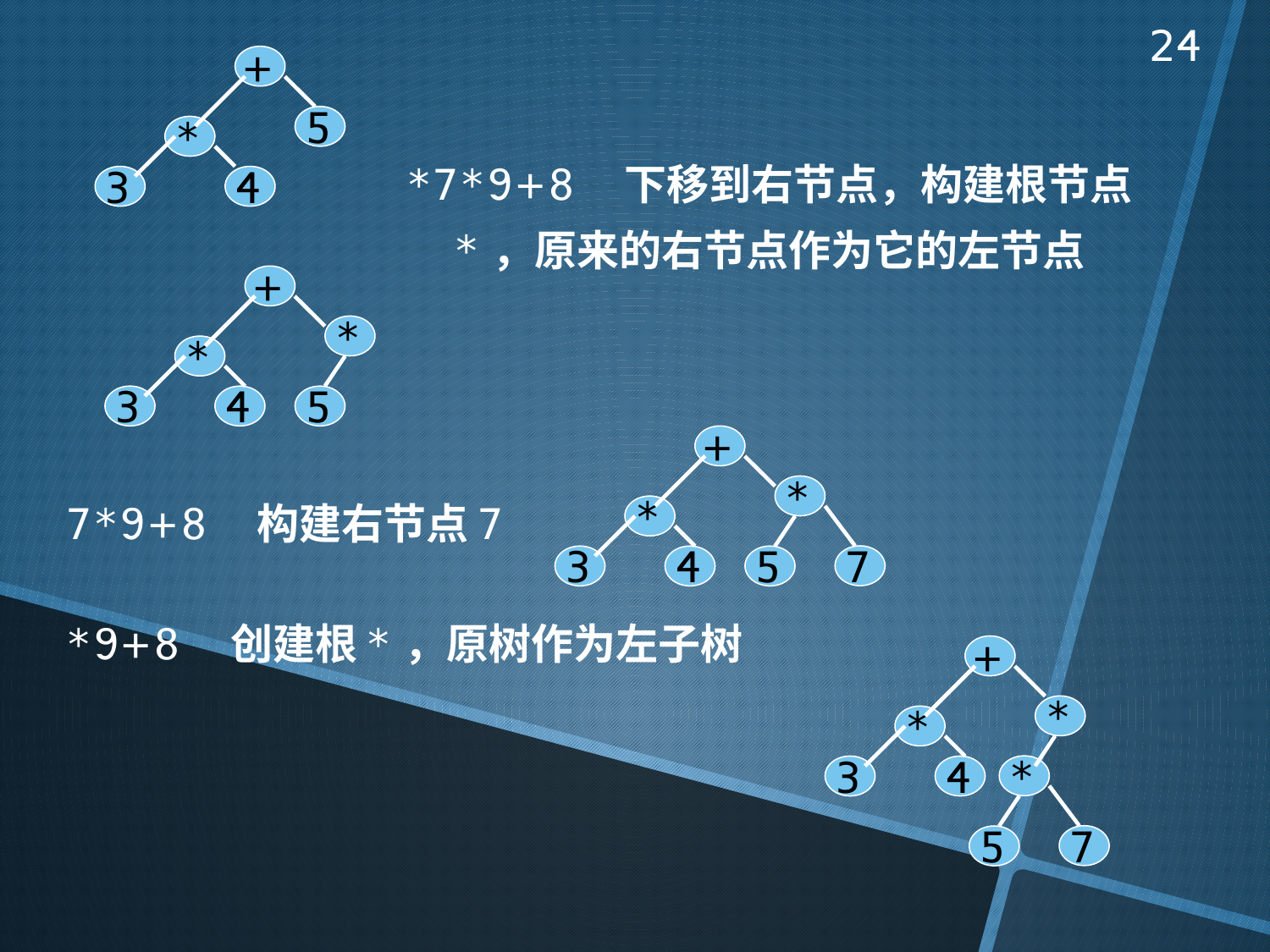

24
+

5
*

3
4
*7*9+8   下移到右节点，构建根节点*，原来的右节点作为它的左节点
+

*
*

3
4
5
+

*
*

7
3
4
5
7*9+8   构建右节点7
*9+8   创建根*，原树作为左子树
+

*
*

*
3
4

7
5